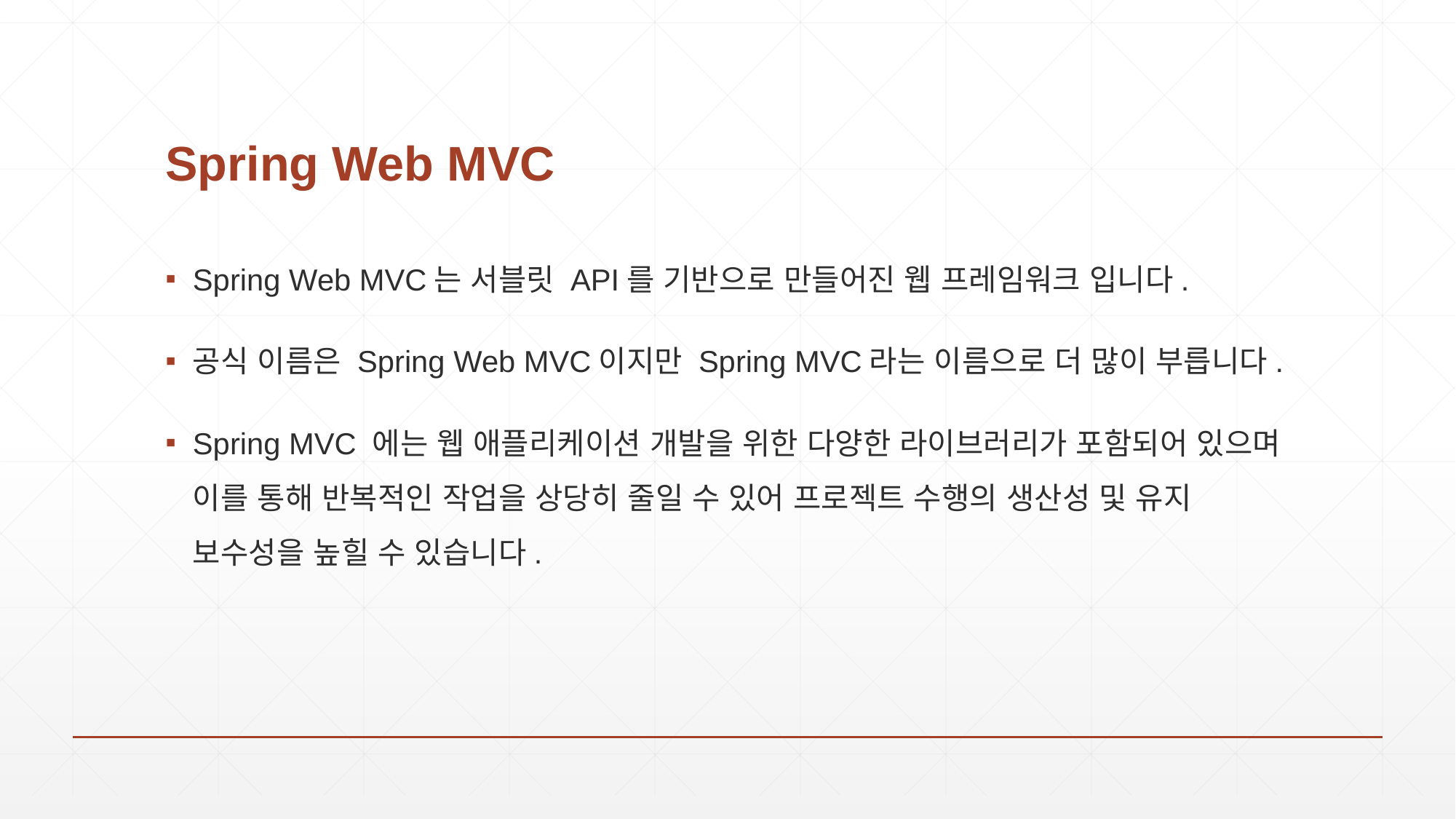

# Spring Web MVC
Spring Web MVC는 서블릿 API를 기반으로 만들어진 웹 프레임워크 입니다.
공식 이름은 Spring Web MVC이지만 Spring MVC라는 이름으로 더 많이 부릅니다.
Spring MVC 에는 웹 애플리케이션 개발을 위한 다양한 라이브러리가 포함되어 있으며 이를 통해 반복적인 작업을 상당히 줄일 수 있어 프로젝트 수행의 생산성 및 유지 보수성을 높힐 수 있습니다.